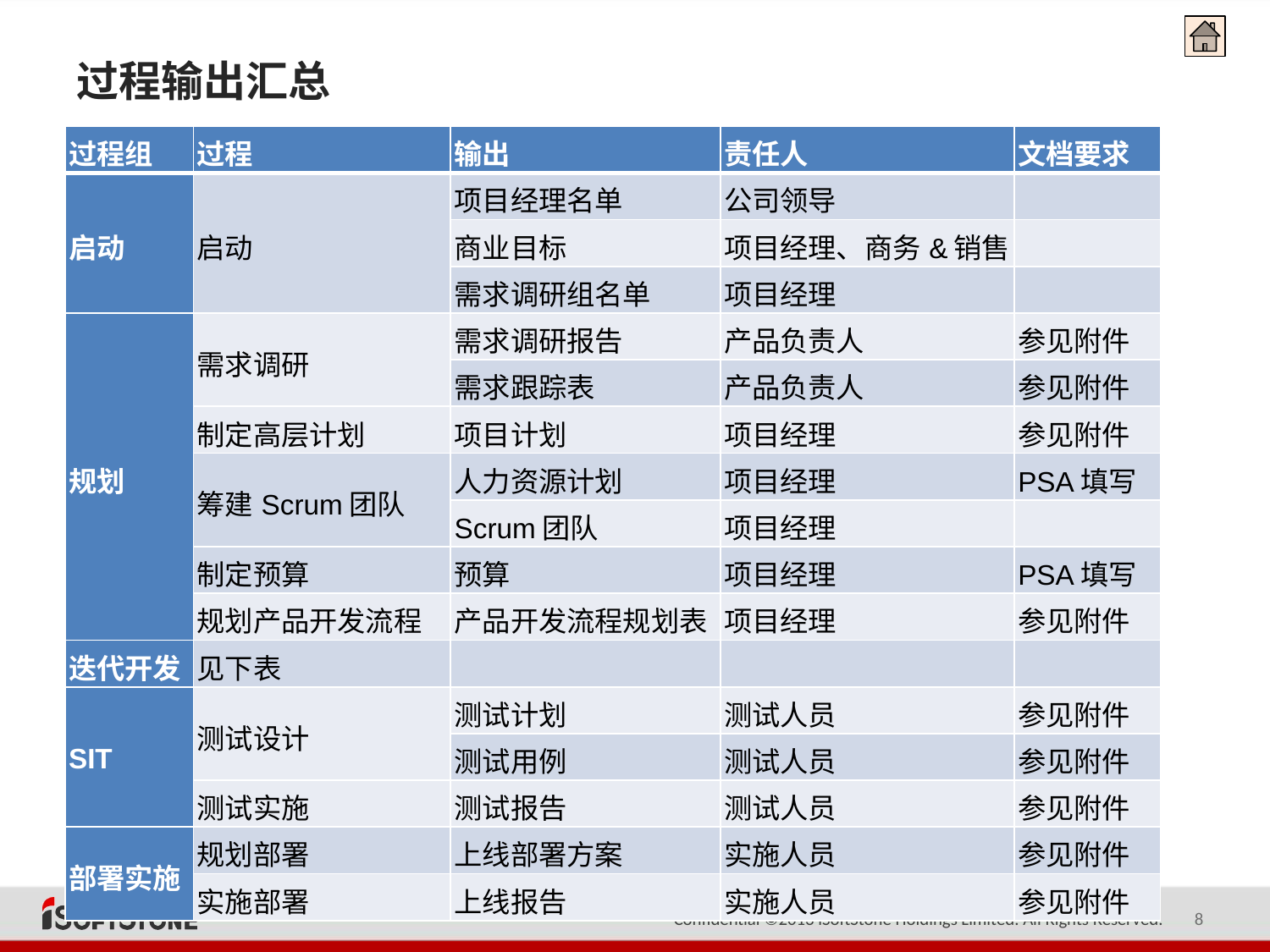

# 过程输出汇总
| 过程组 | 过程 | 输出 | 责任人 | 文档要求 |
| --- | --- | --- | --- | --- |
| 启动 | 启动 | 项目经理名单 | 公司领导 |  |
|  |  | 商业目标 | 项目经理、商务&销售 |  |
|  |  | 需求调研组名单 | 项目经理 |  |
| 规划 | 需求调研 | 需求调研报告 | 产品负责人 | 参见附件 |
|  |  | 需求跟踪表 | 产品负责人 | 参见附件 |
|  | 制定高层计划 | 项目计划 | 项目经理 | 参见附件 |
|  | 筹建Scrum团队 | 人力资源计划 | 项目经理 | PSA填写 |
|  |  | Scrum团队 | 项目经理 |  |
|  | 制定预算 | 预算 | 项目经理 | PSA填写 |
|  | 规划产品开发流程 | 产品开发流程规划表 | 项目经理 | 参见附件 |
| 迭代开发 | 见下表 |  |  |  |
| SIT | 测试设计 | 测试计划 | 测试人员 | 参见附件 |
|  |  | 测试用例 | 测试人员 | 参见附件 |
|  | 测试实施 | 测试报告 | 测试人员 | 参见附件 |
| 部署实施 | 规划部署 | 上线部署方案 | 实施人员 | 参见附件 |
|  | 实施部署 | 上线报告 | 实施人员 | 参见附件 |
8